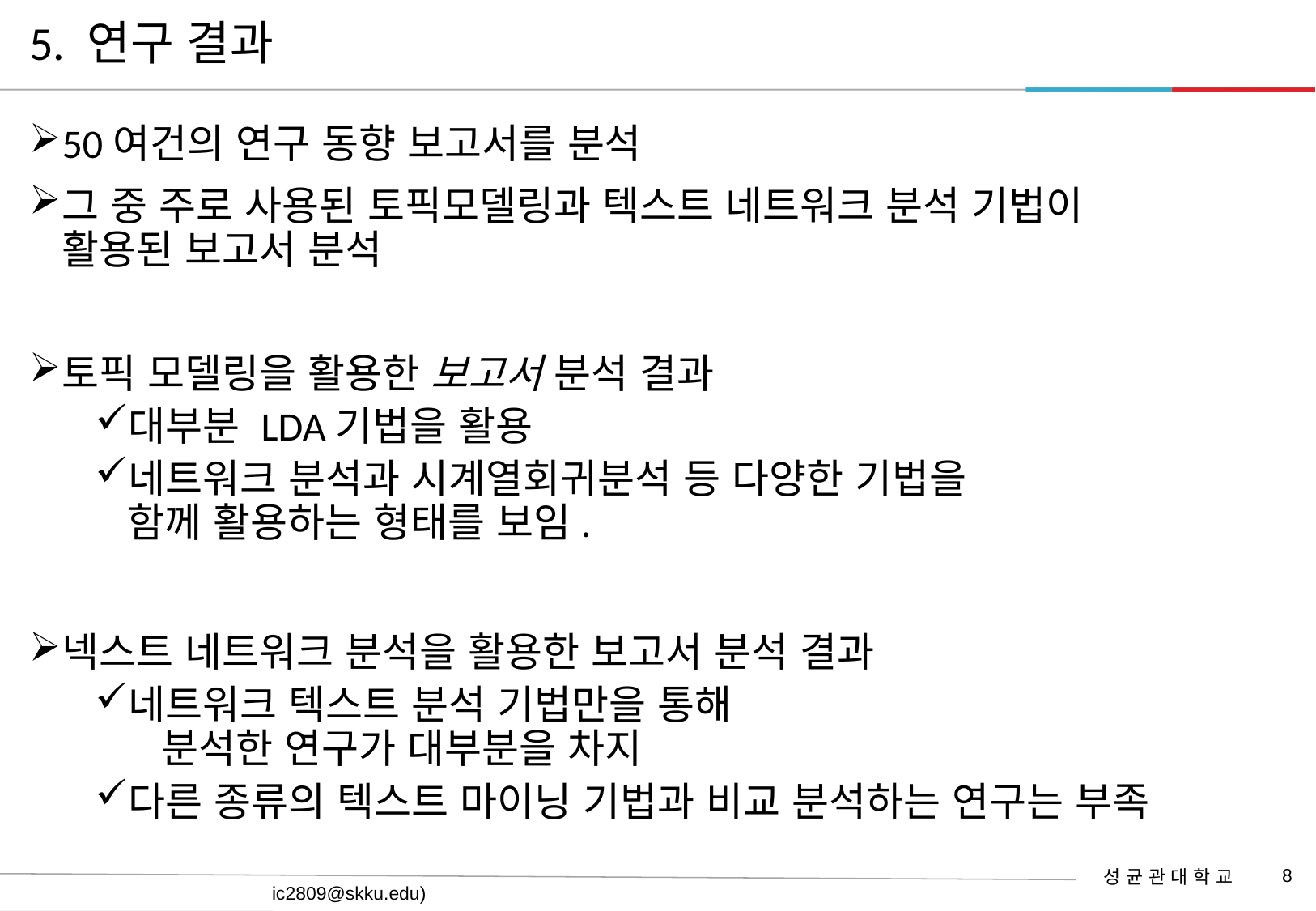

# 5. 연구 결과
50여건의 연구 동향 보고서를 분석
그 중 주로 사용된 토픽모델링과 텍스트 네트워크 분석 기법이             활용된 보고서 분석

토픽 모델링을 활용한 보고서 분석 결과
대부분 LDA기법을 활용
네트워크 분석과 시계열회귀분석 등 다양한 기법을                         함께 활용하는 형태를 보임.

넥스트 네트워크 분석을 활용한 보고서 분석 결과
네트워크 텍스트 분석 기법만을 통해                                                     분석한 연구가 대부분을 차지
다른 종류의 텍스트 마이닝 기법과 비교 분석하는 연구는 부족

8